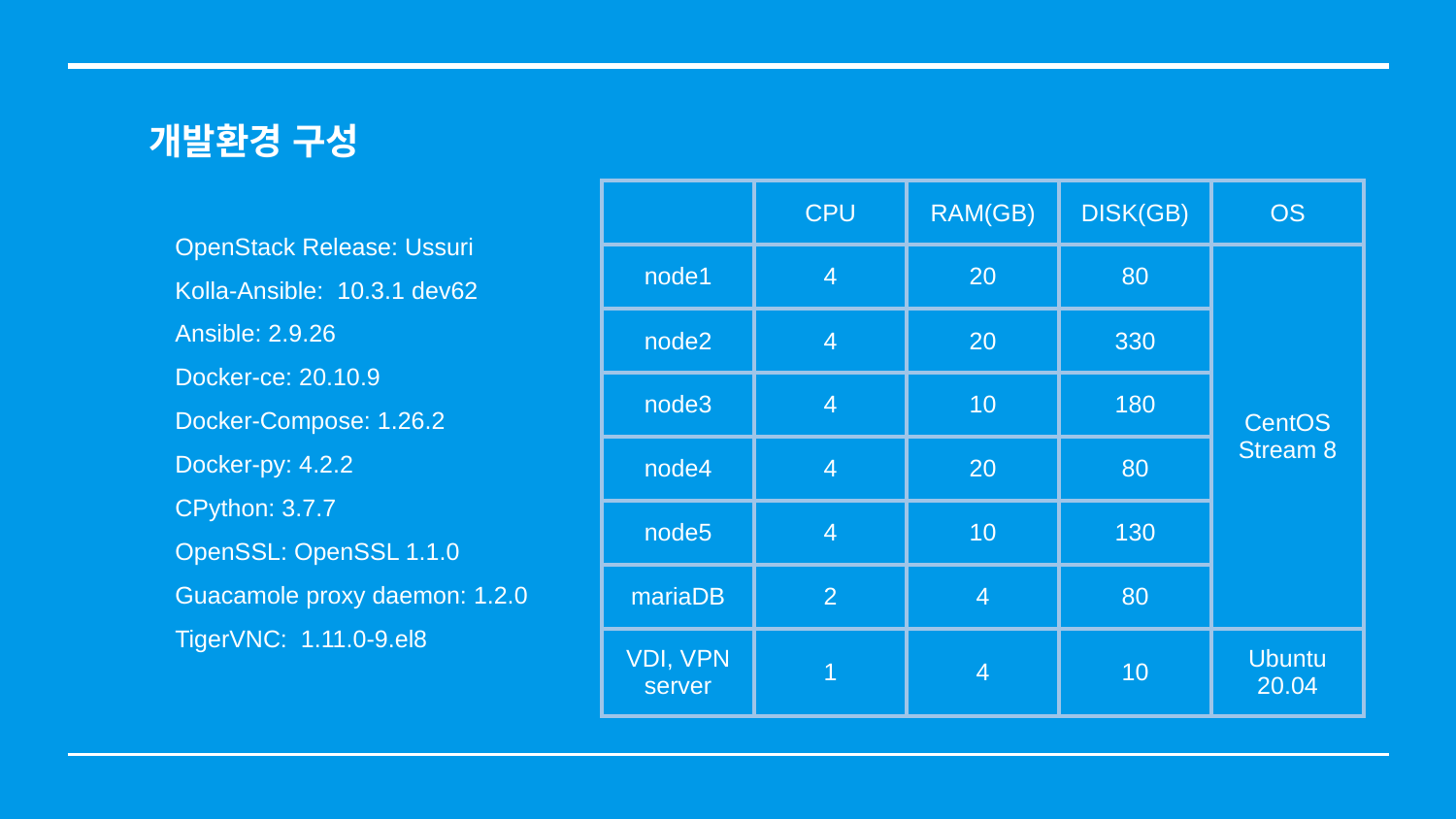

# 개발환경 구성
|  | CPU | RAM(GB) | DISK(GB) | OS |
| --- | --- | --- | --- | --- |
| node1 | 4 | 20 | 80 | CentOS Stream 8 |
| node2 | 4 | 20 | 330 |  |
| node3 | 4 | 10 | 180 |  |
| node4 | 4 | 20 | 80 |  |
| node5 | 4 | 10 | 130 |  |
| mariaDB | 2 | 4 | 80 |  |
| VDI, VPN server | 1 | 4 | 10 | Ubuntu 20.04 |
OpenStack Release: Ussuri
Kolla-Ansible:  10.3.1 dev62
Ansible: 2.9.26
Docker-ce: 20.10.9
Docker-Compose: 1.26.2
Docker-py: 4.2.2
CPython: 3.7.7
OpenSSL: OpenSSL 1.1.0
Guacamole proxy daemon: 1.2.0
TigerVNC:  1.11.0-9.el8